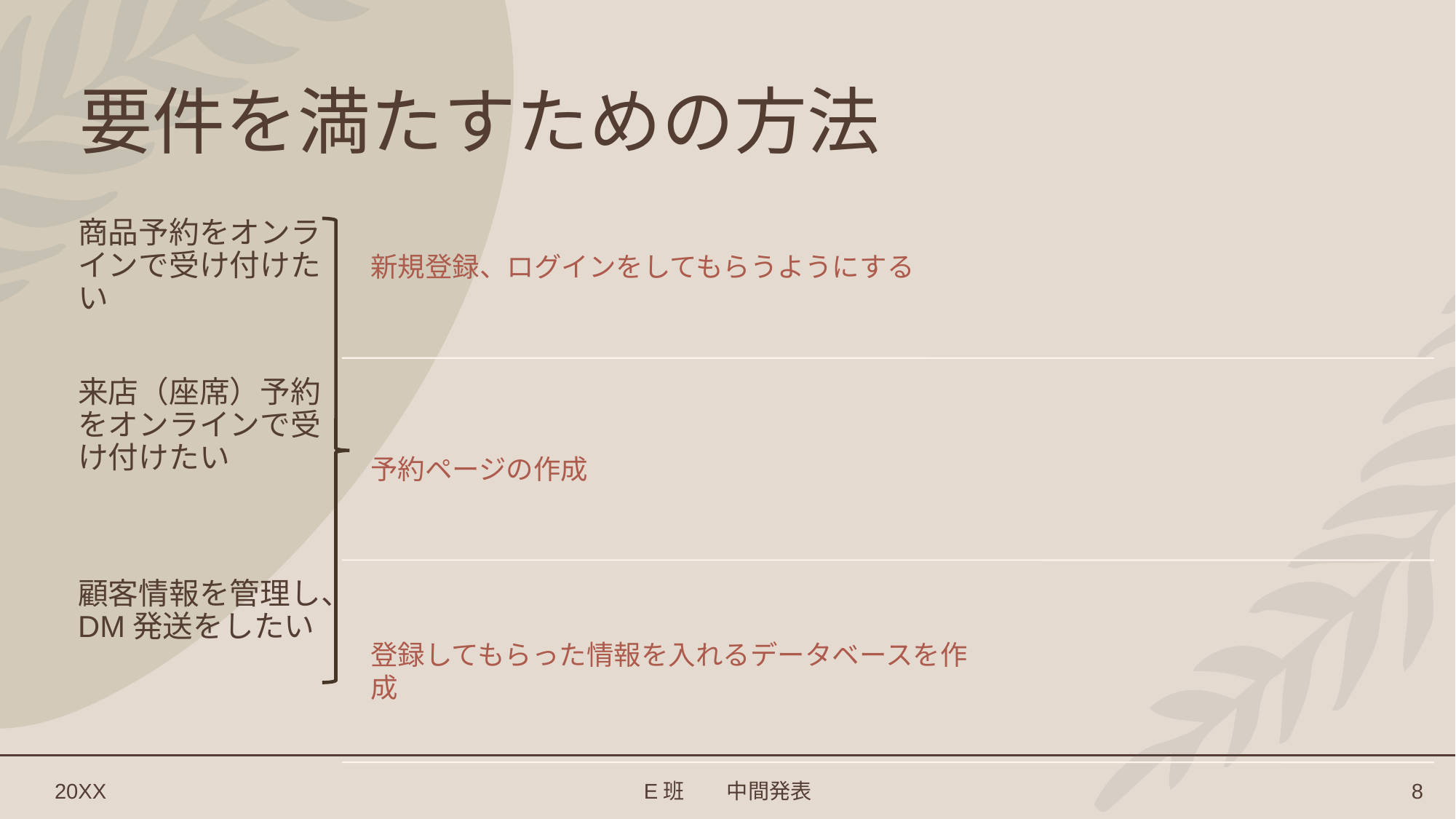

# 要件を満たすための方法
商品予約をオンラインで受け付けたい
新規登録、ログインをしてもらうようにする
来店（座席）予約をオンラインで受け付けたい
予約ページの作成
顧客情報を管理し、DM発送をしたい
登録してもらった情報を入れるデータベースを作成

20XX
E班　　中間発表
8